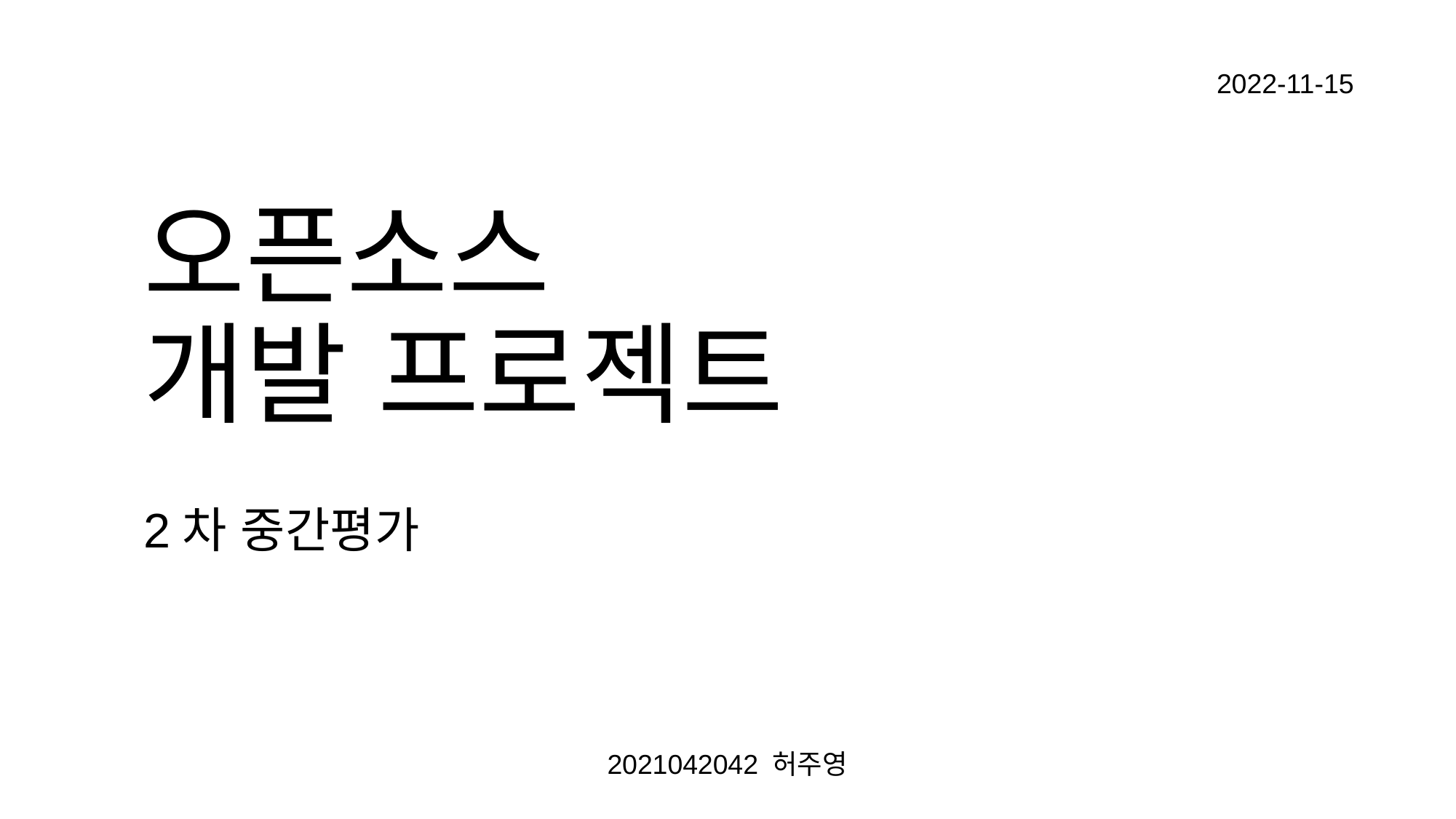

2022-11-15
# 오픈소스 개발 프로젝트
2차 중간평가
2021042042 허주영